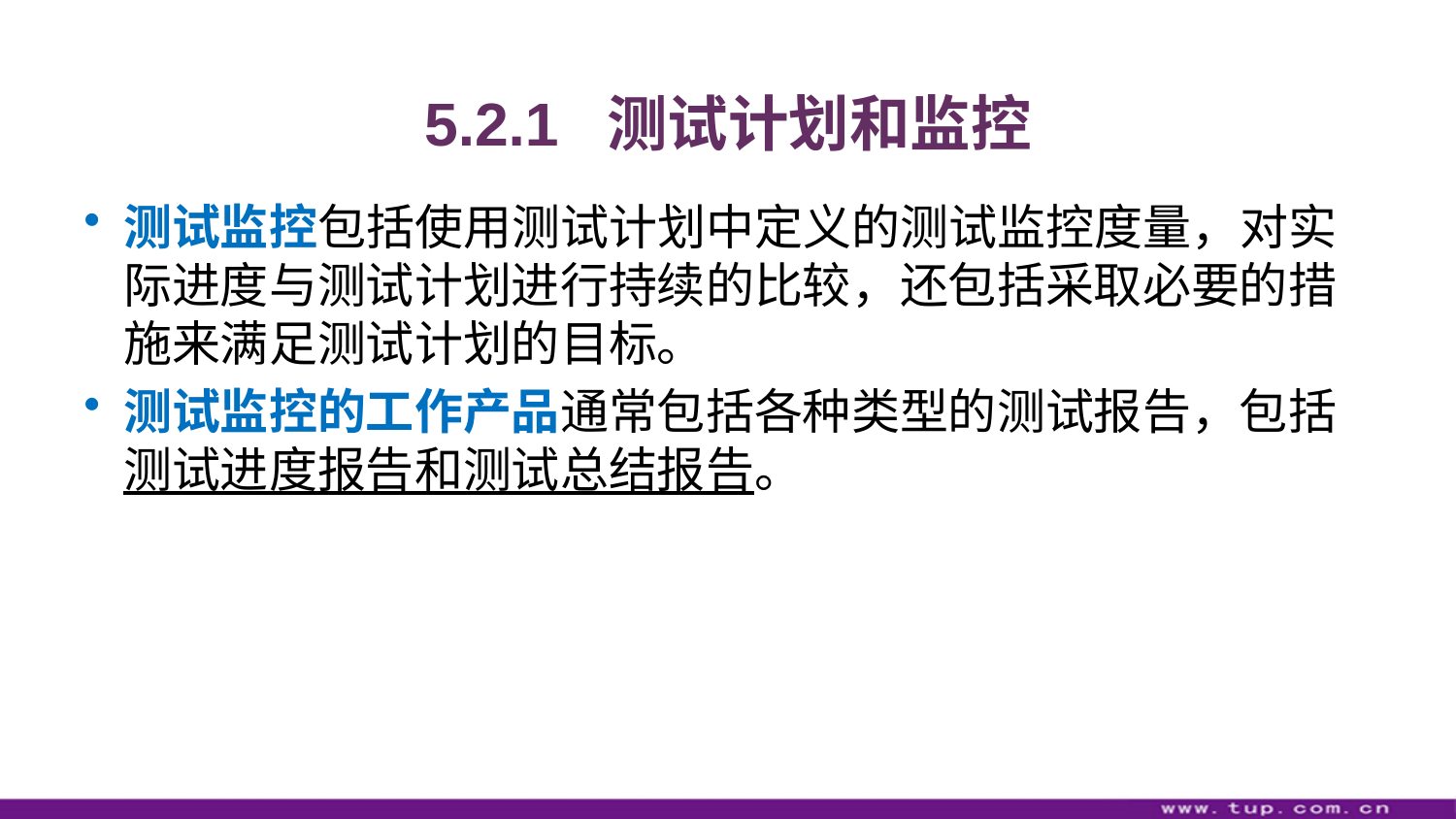

# 5.2.1  测试计划和监控
测试监控包括使用测试计划中定义的测试监控度量，对实际进度与测试计划进行持续的比较，还包括采取必要的措施来满足测试计划的目标。
测试监控的工作产品通常包括各种类型的测试报告，包括测试进度报告和测试总结报告。